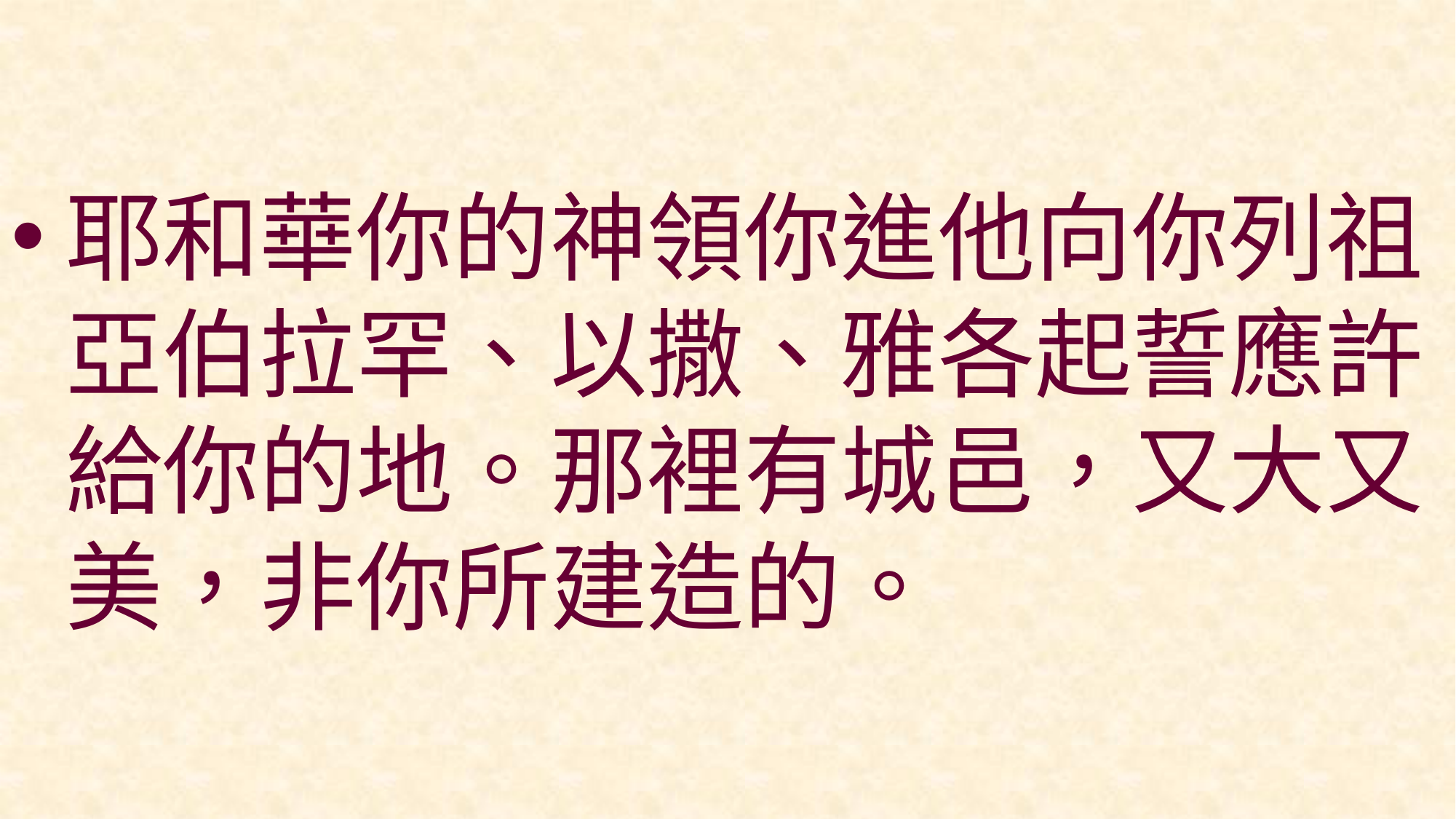

耶和華你的神領你進他向你列祖亞伯拉罕、以撒、雅各起誓應許給你的地。那裡有城邑，又大又美，非你所建造的。